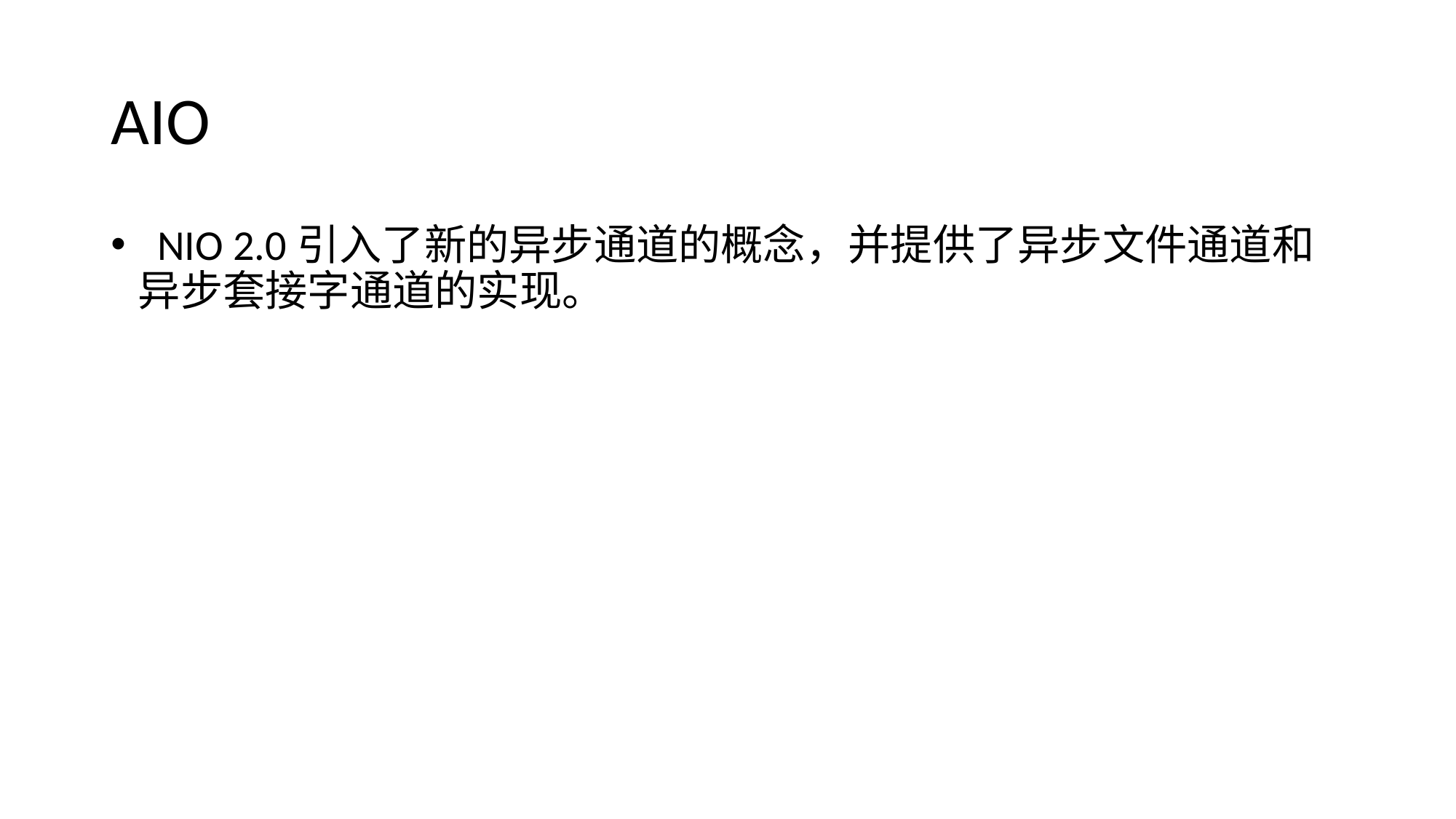

# AIO
  NIO 2.0引入了新的异步通道的概念，并提供了异步文件通道和异步套接字通道的实现。